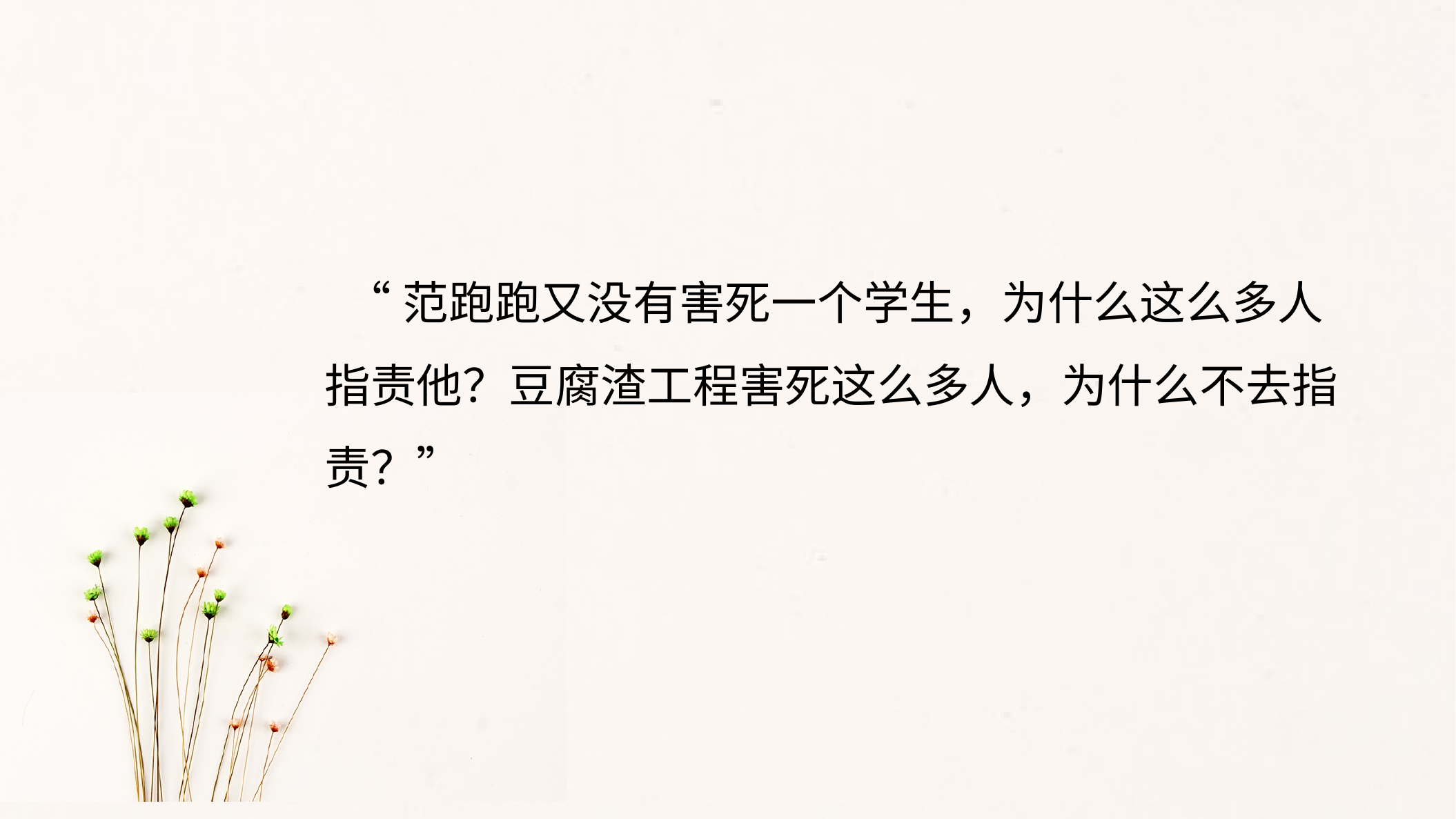

“范跑跑又没有害死一个学生，为什么这么多人指责他？豆腐渣工程害死这么多人，为什么不去指责？”